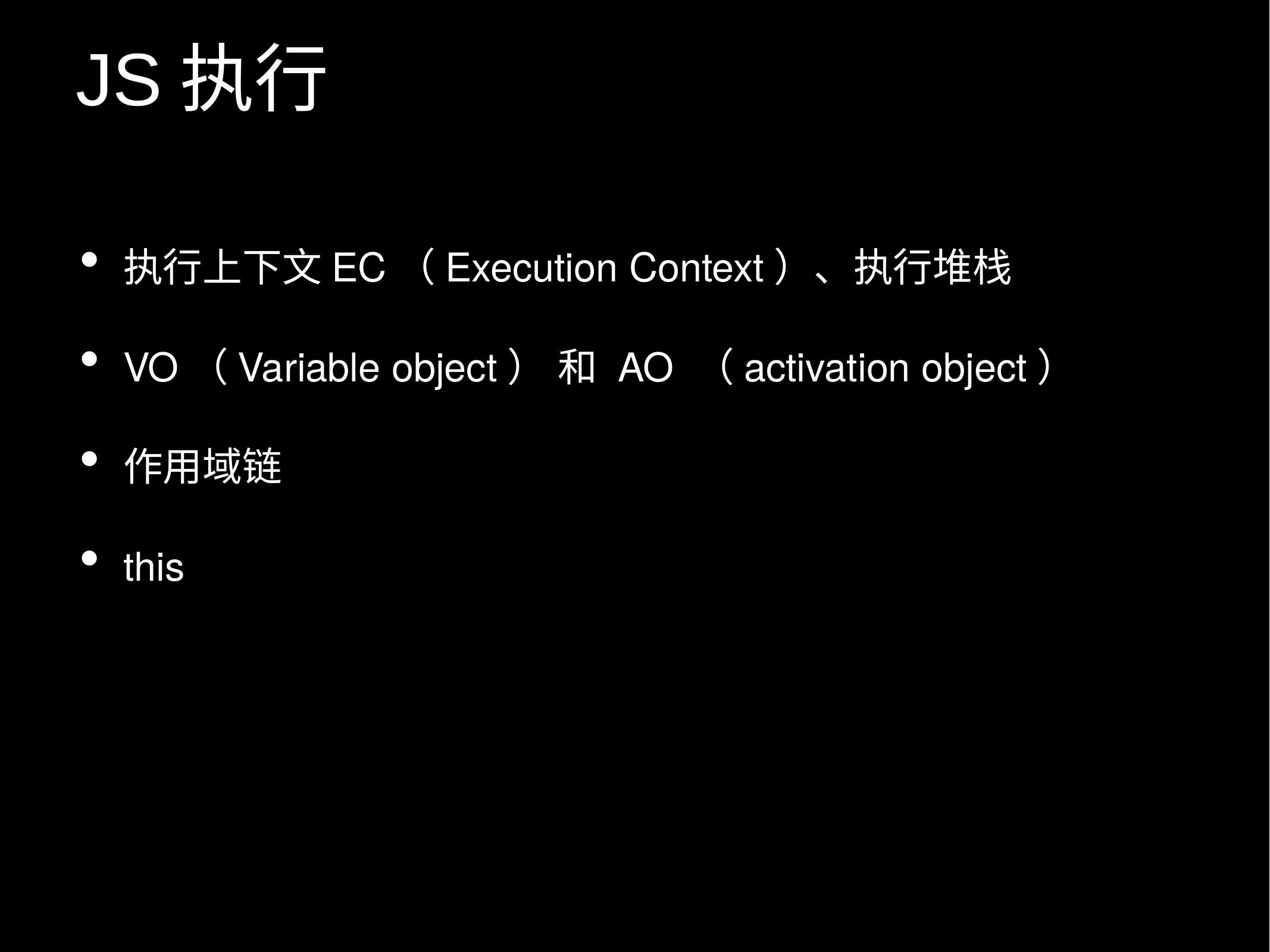

# JS执行
执行上下文EC（Execution Context）、执行堆栈
VO（Variable object） 和 AO （activation object）
作用域链
this